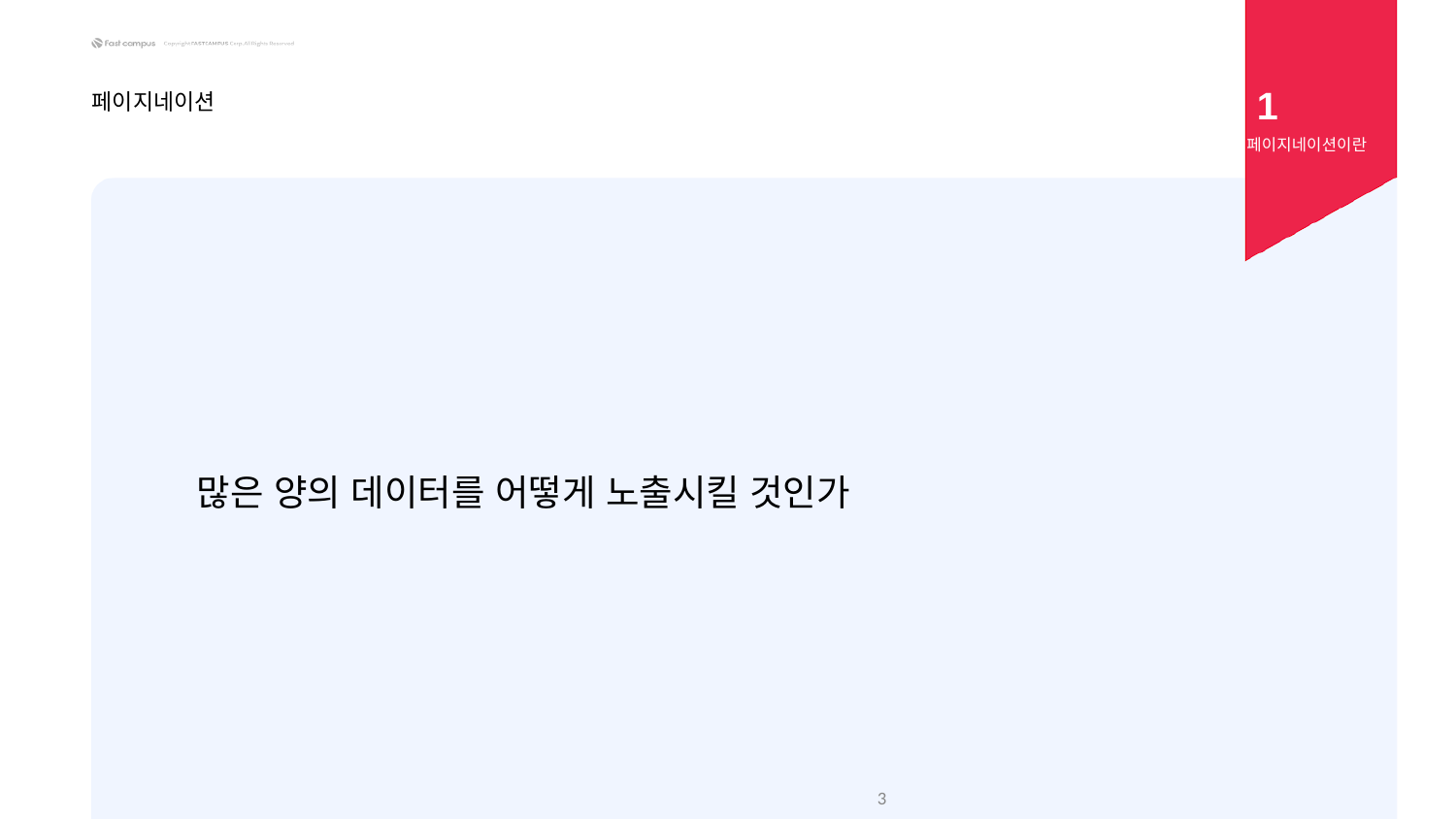

1
페이지네이션
페이지네이션이란
많은 양의 데이터를 어떻게 노출시킬 것인가
3